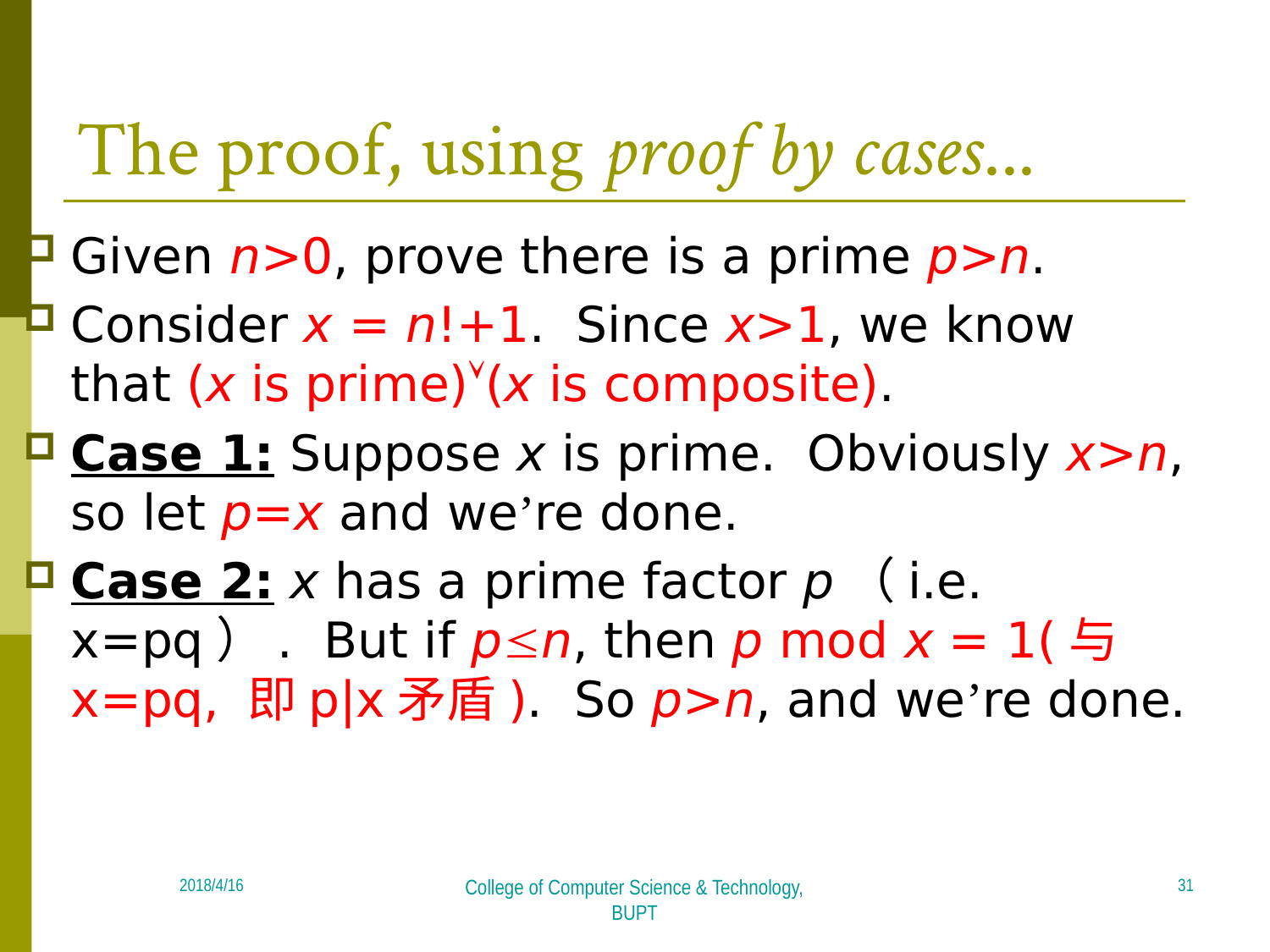

# The proof, using proof by cases...
Given n>0, prove there is a prime p>n.
Consider x = n!+1.  Since x>1, we know
that (x is prime)∨(x is composite).
Case 1: Suppose x is prime.  Obviously x>n, so let p=x and we’re done.
Case 2: x has a prime factor p（i.e. x=pq）.  But if p≤n, then p mod x = 1(与x=pq, 即p|x矛盾).  So p>n, and we’re done.
31
2018/4/16
College of Computer Science & Technology, BUPT